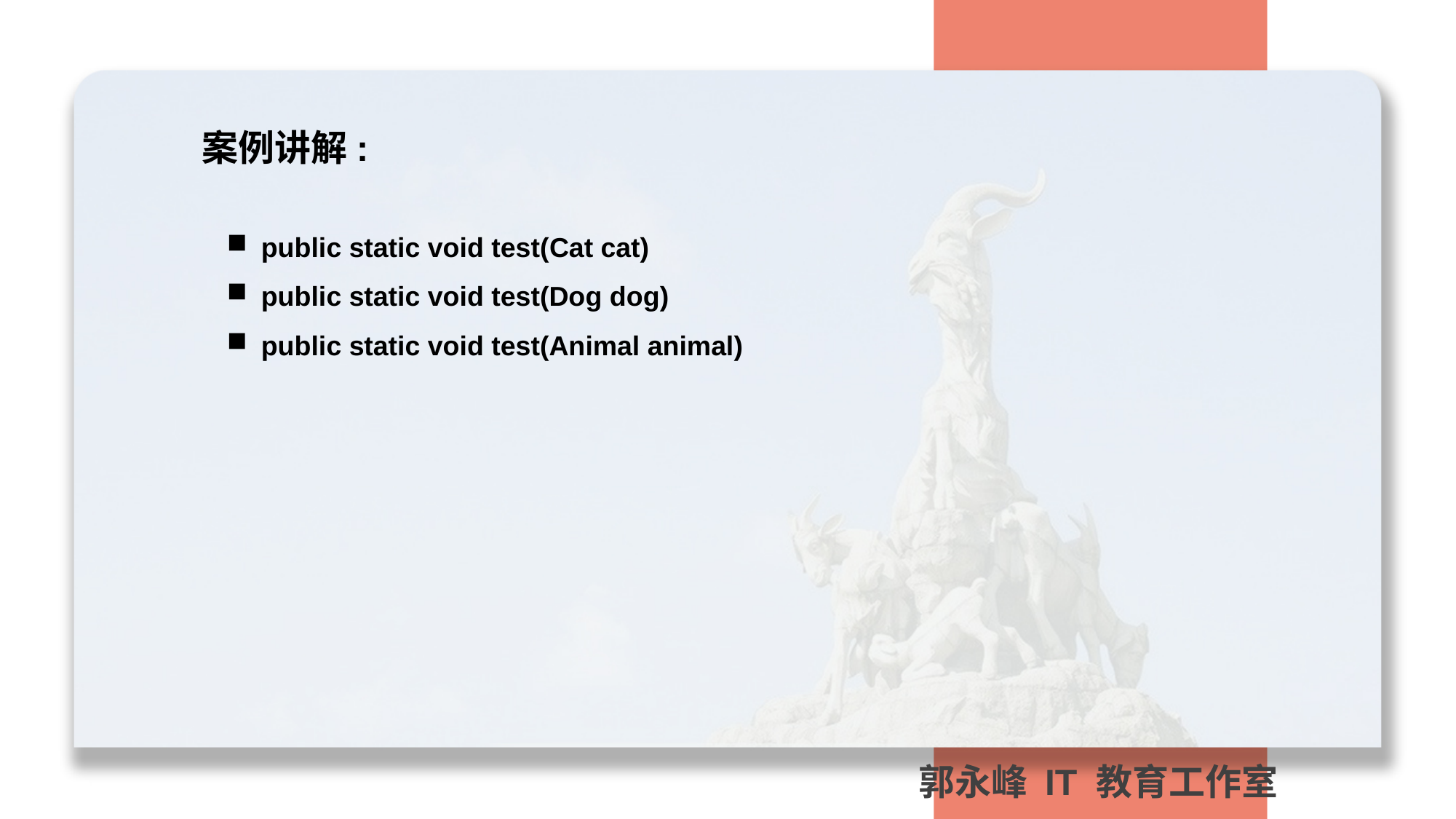

案例讲解:
public static void test(Cat cat)
public static void test(Dog dog)
public static void test(Animal animal)